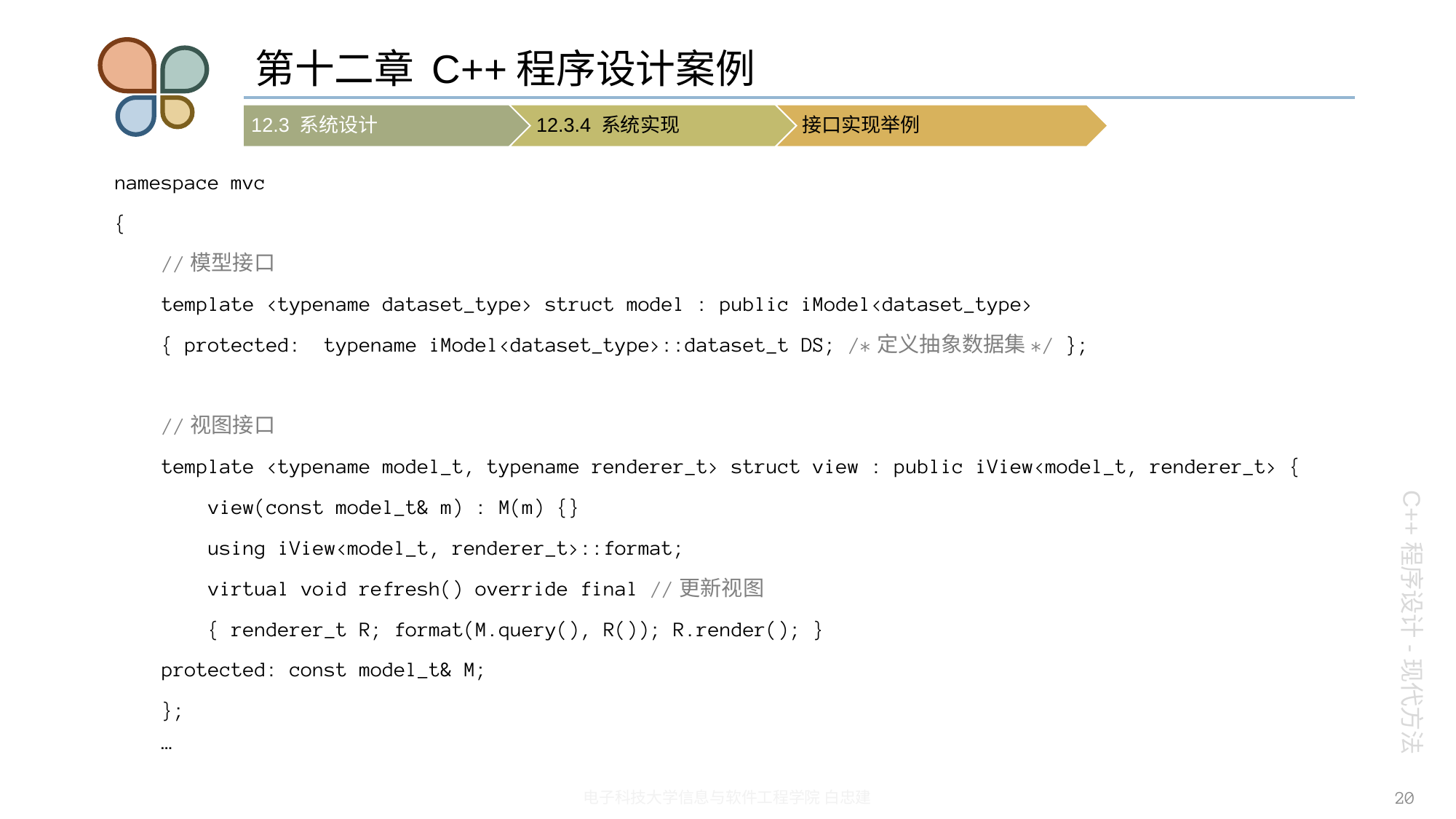

# 第十二章 C++程序设计案例
12.3 系统设计
12.3.4 系统实现
接口实现举例
namespace mvc
{
    //模型接口
    template <typename dataset_type> struct model : public iModel<dataset_type>
    { protected:  typename iModel<dataset_type>::dataset_t DS; /*定义抽象数据集*/ };

    //视图接口
    template <typename model_t, typename renderer_t> struct view : public iView<model_t, renderer_t> {
        view(const model_t& m) : M(m) {}
        using iView<model_t, renderer_t>::format;
        virtual void refresh() override final //更新视图
        { renderer_t R; format(M.query(), R()); R.render(); }
    protected: const model_t& M;
    };
    …
20